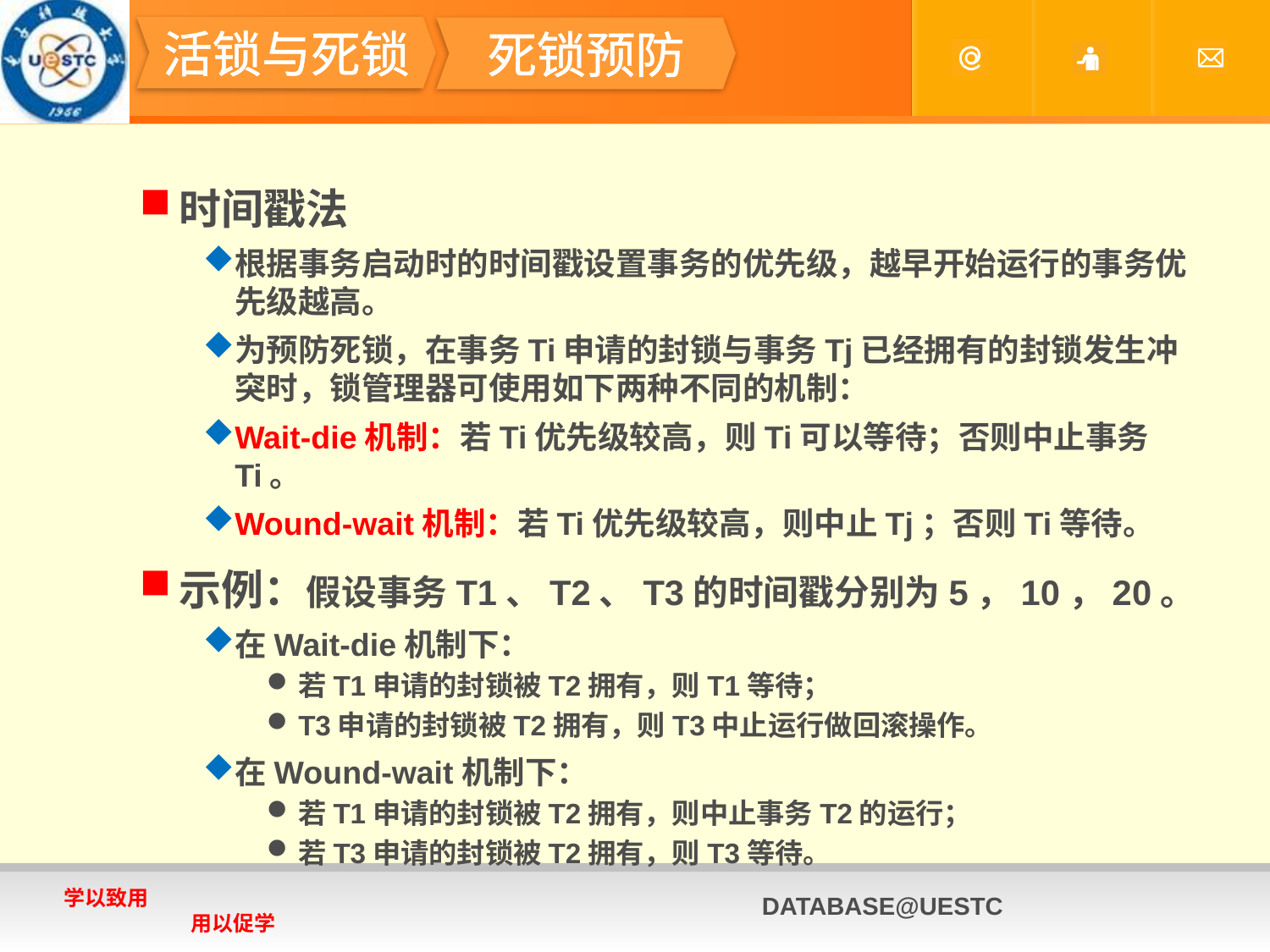

#
活锁与死锁
死锁预防
时间戳法
根据事务启动时的时间戳设置事务的优先级，越早开始运行的事务优先级越高。
为预防死锁，在事务Ti申请的封锁与事务Tj已经拥有的封锁发生冲突时，锁管理器可使用如下两种不同的机制：
Wait-die机制：若Ti优先级较高，则Ti可以等待；否则中止事务Ti。
Wound-wait机制：若Ti优先级较高，则中止Tj；否则Ti等待。
示例：假设事务T1、T2、T3的时间戳分别为5，10，20。
在Wait-die机制下：
若T1申请的封锁被T2拥有，则T1等待；
T3申请的封锁被T2拥有，则T3中止运行做回滚操作。
在Wound-wait机制下：
若T1申请的封锁被T2拥有，则中止事务T2的运行；
若T3申请的封锁被T2拥有，则T3等待。